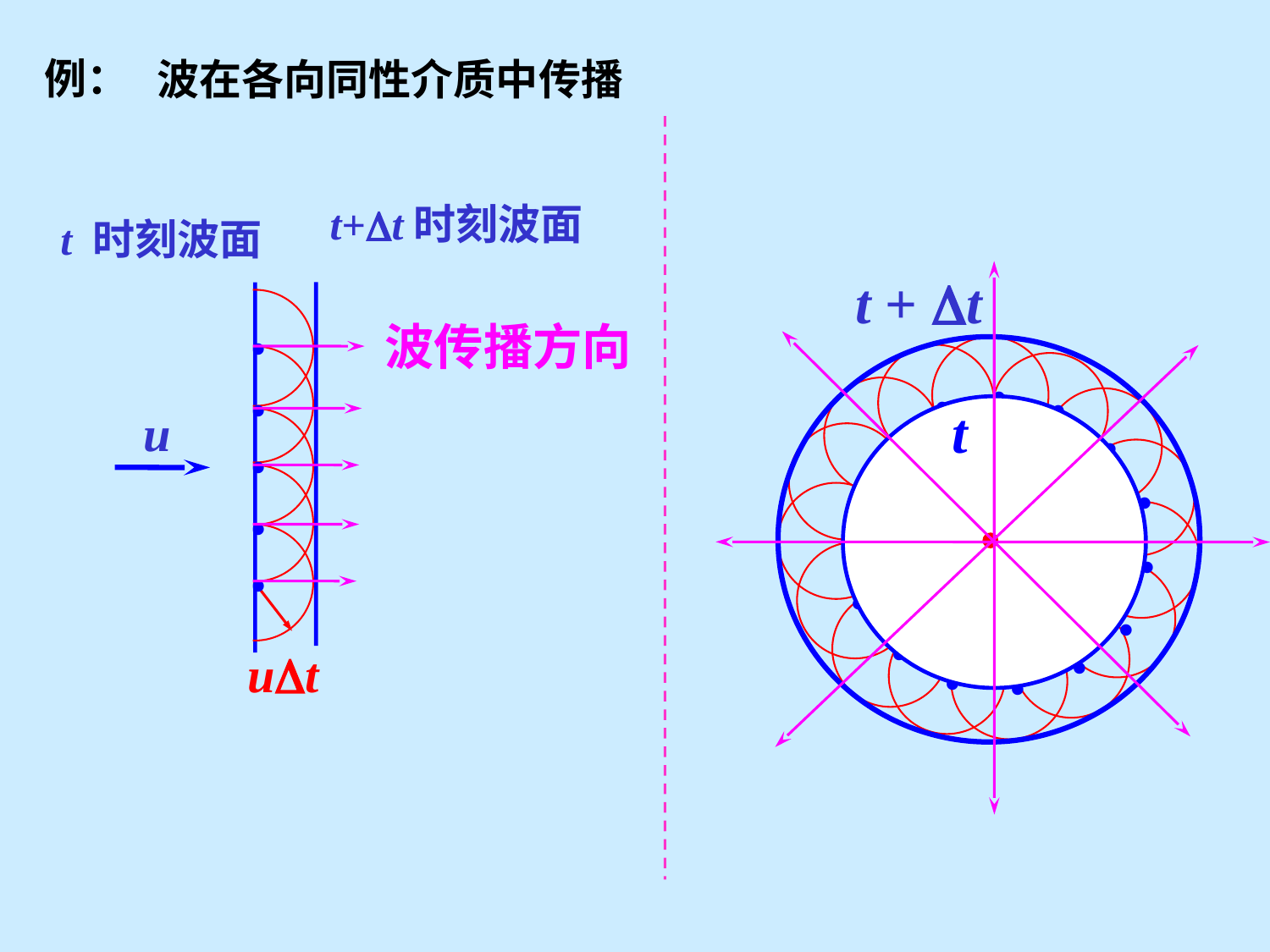

例：
波在各向同性介质中传播

t+Δt时刻波面
t 时刻波面

t + Δt

·

·

·

·

·

uΔt
波传播方向

·
·
·
·
t

•
u

·
·
·
·
·
·
·
·
·
·
·
4